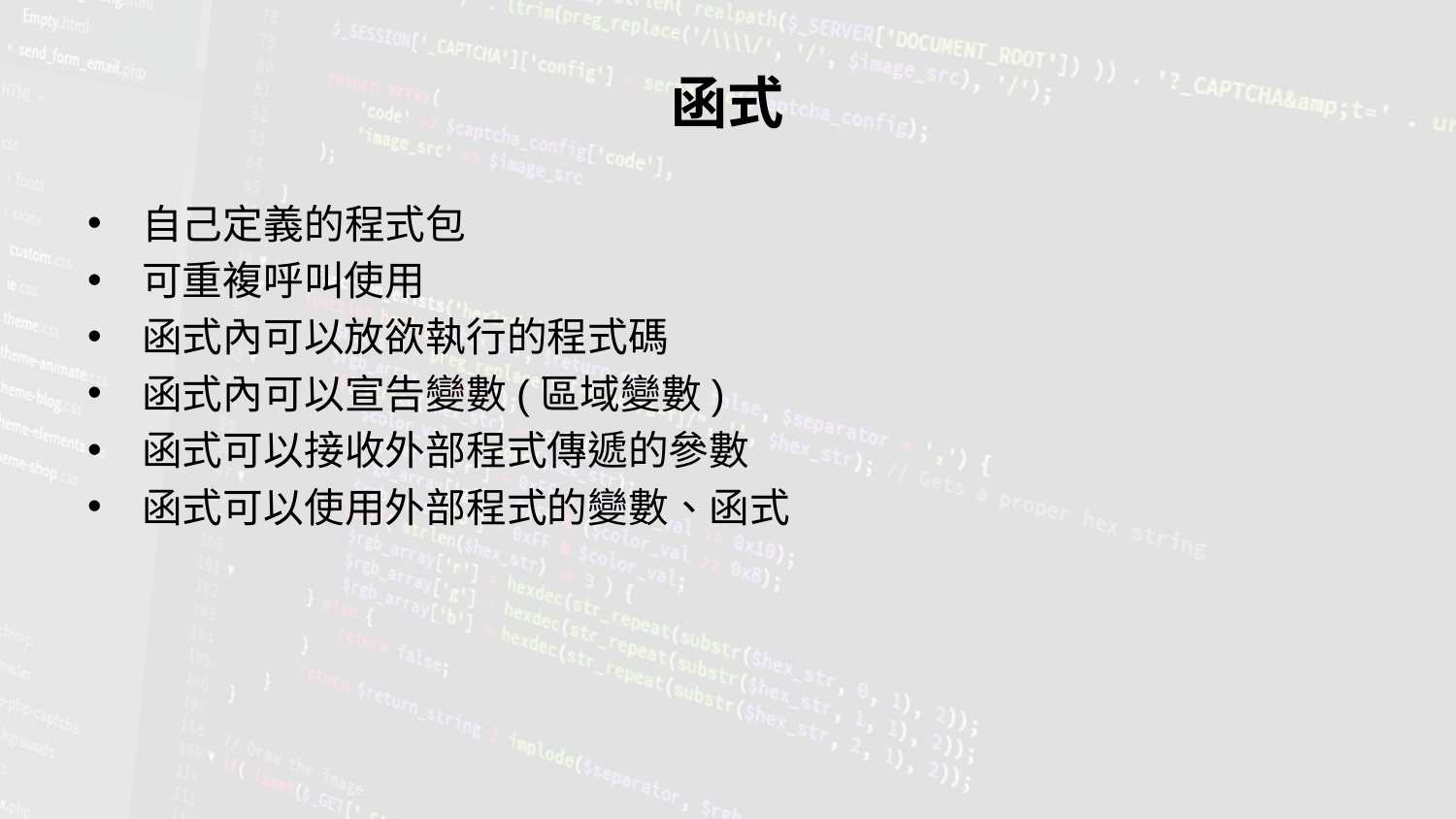

# 函式
自己定義的程式包
可重複呼叫使用
函式內可以放欲執行的程式碼
函式內可以宣告變數(區域變數)
函式可以接收外部程式傳遞的參數
函式可以使用外部程式的變數、函式